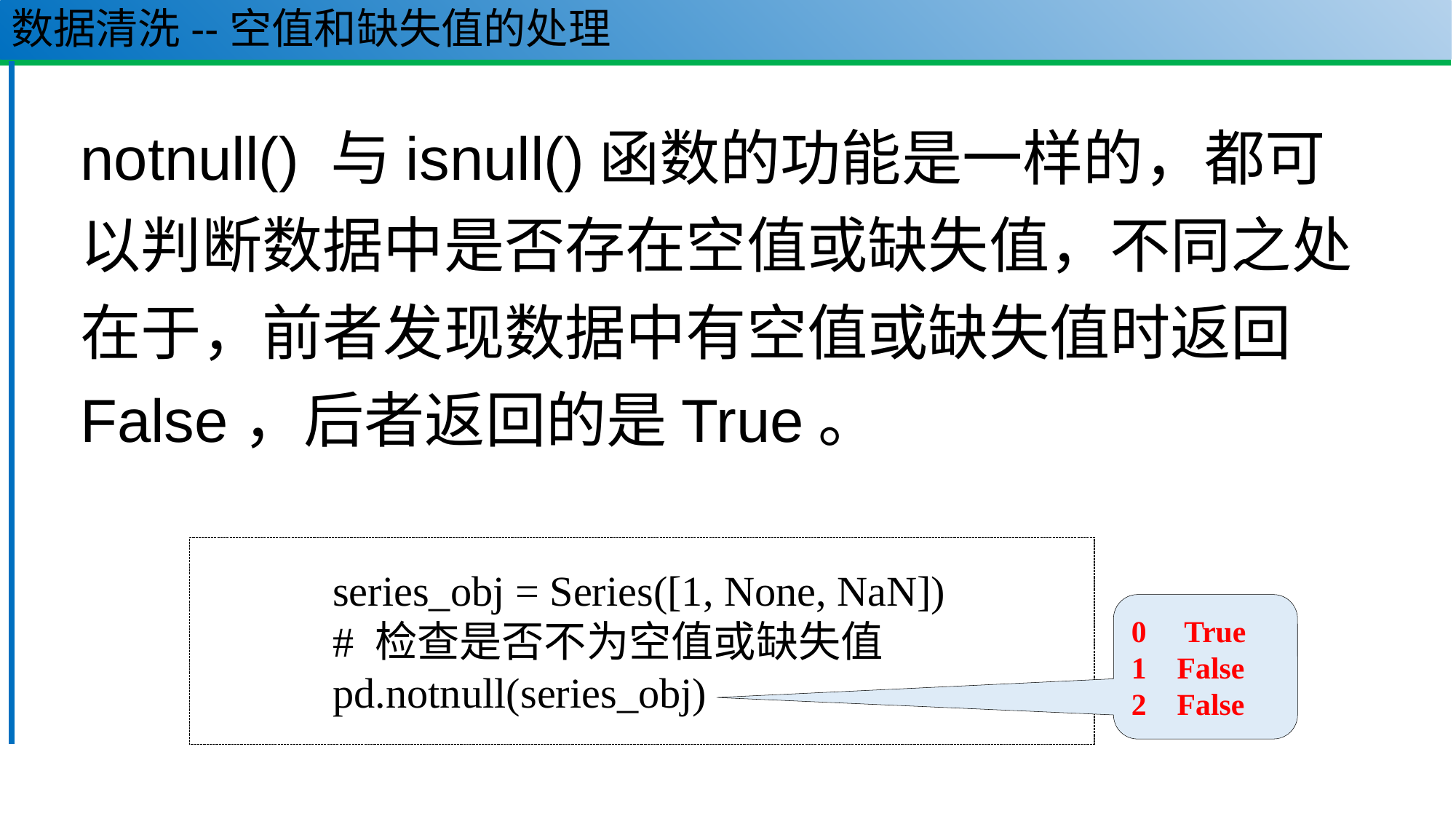

# 数据清洗--空值和缺失值的处理
notnull() 与isnull()函数的功能是一样的，都可以判断数据中是否存在空值或缺失值，不同之处在于，前者发现数据中有空值或缺失值时返回False，后者返回的是True。

series_obj = Series([1, None, NaN])
# 检查是否不为空值或缺失值
pd.notnull(series_obj)
0     True
1    False
2    False